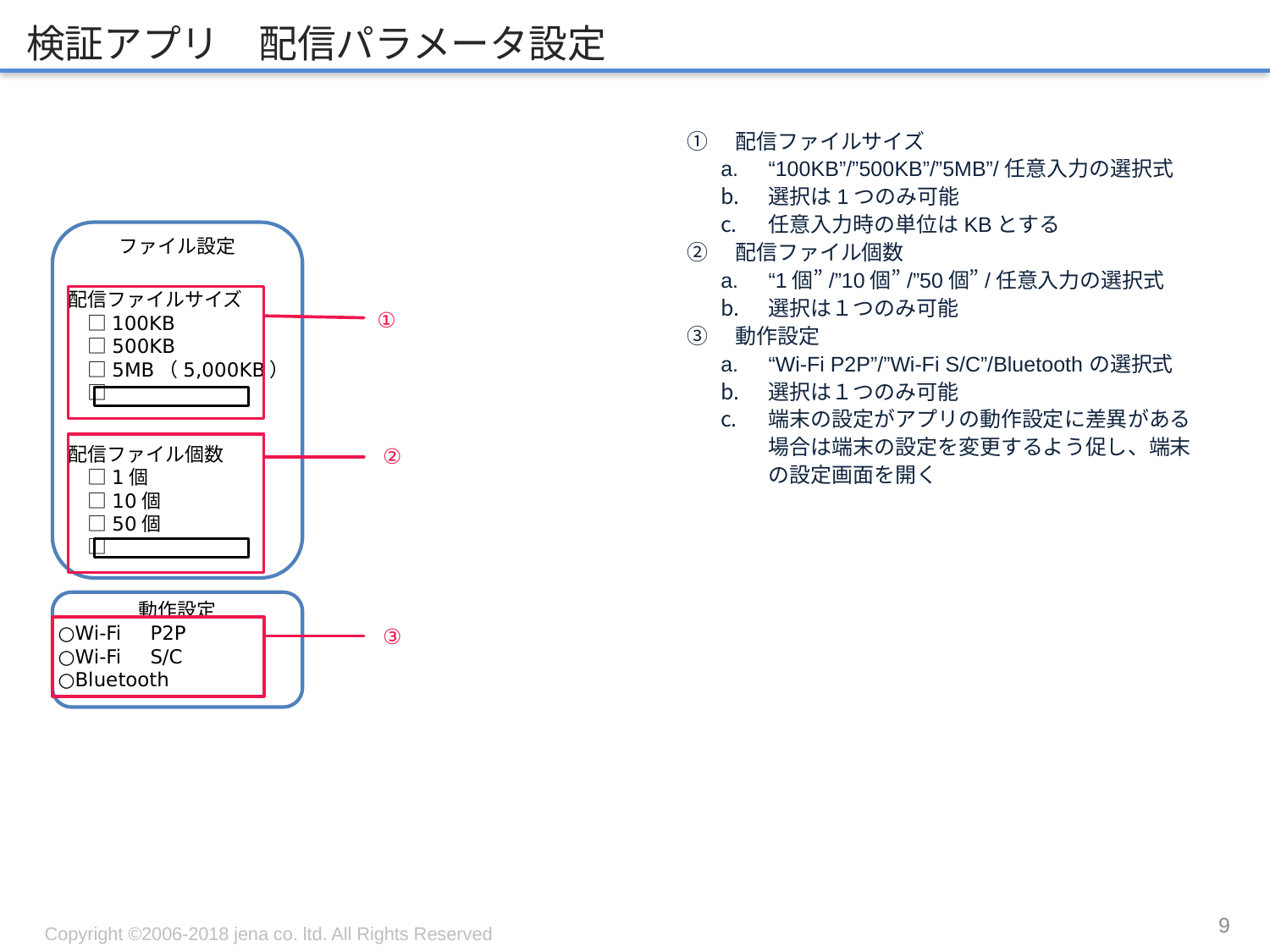

# 検証アプリ　配信パラメータ設定
配信ファイルサイズ
“100KB”/”500KB”/”5MB”/任意入力の選択式
選択は1つのみ可能
任意入力時の単位はKBとする
配信ファイル個数
“1個”/”10個”/”50個”/任意入力の選択式
選択は１つのみ可能
動作設定
“Wi-Fi P2P”/”Wi-Fi S/C”/Bluetoothの選択式
選択は１つのみ可能
端末の設定がアプリの動作設定に差異がある場合は端末の設定を変更するよう促し、端末の設定画面を開く
ファイル設定

配信ファイルサイズ
　□100KB
　□500KB
　□5MB（5,000KB）
　□
①

②
配信ファイル個数
　□1個
　□10個
　□50個
　□

動作設定
○Wi-Fi　P2P
○Wi-Fi　S/C
○Bluetooth

③
9